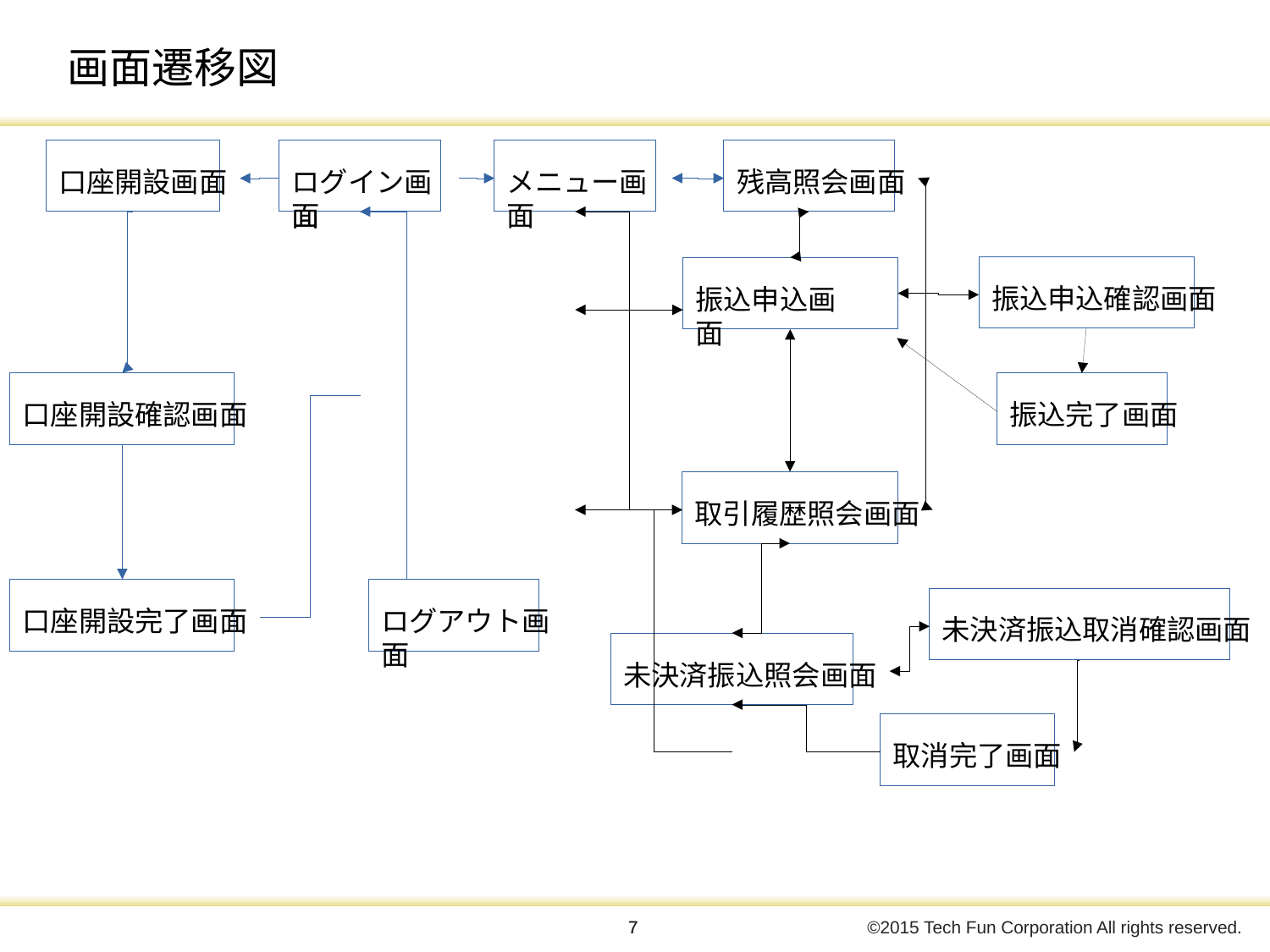

画面遷移図

口座開設画面
ログイン画面
ログイン画面
メニュー画面
残高照会画面

振込申込確認画面
振込申込画面

口座開設確認画面
振込完了画面

取引履歴照会画面

口座開設完了画面
ログアウト画面
未決済振込取消確認画面

未決済振込照会画面

取消完了画面
7
7
©2015 Tech Fun Corporation All rights reserved.